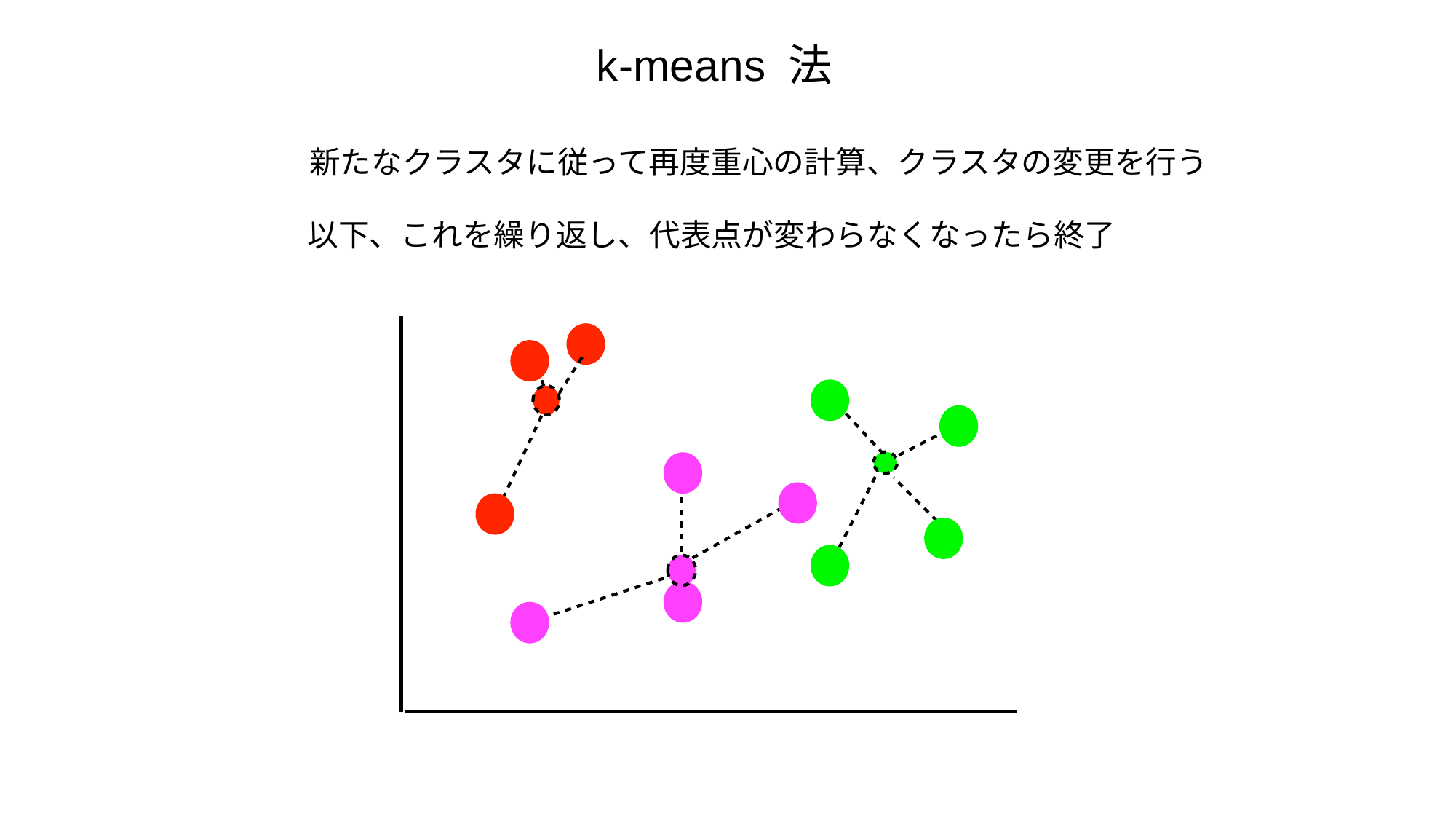

k-means 法
新たなクラスタに従って再度重心の計算、クラスタの変更を行う
以下、これを繰り返し、代表点が変わらなくなったら終了